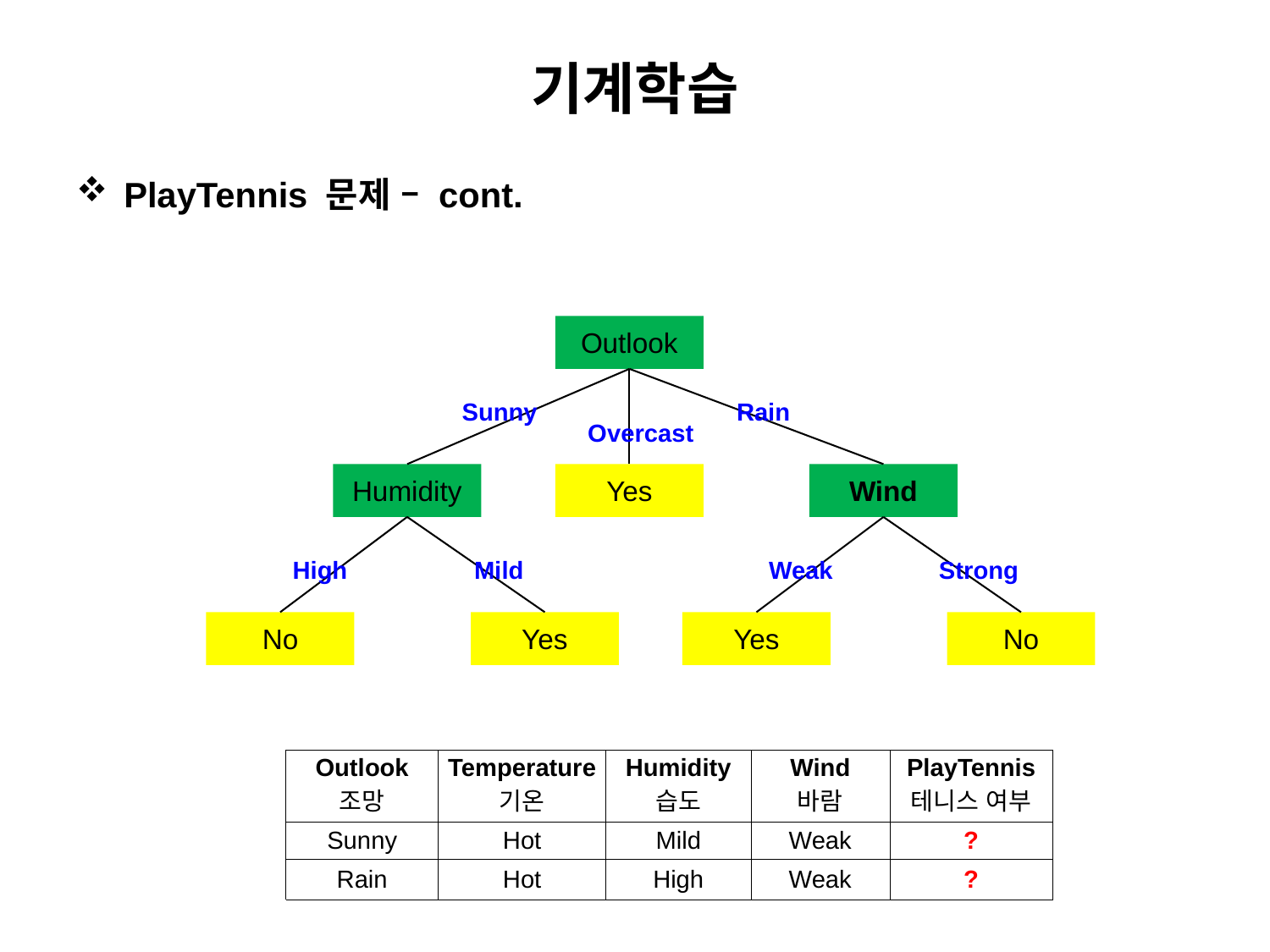

# 기계학습
PlayTennis 문제 – cont.

Outlook
Sunny
Rain
Overcast
Humidity
Yes
Wind
High
Mild
Weak
Strong
No
Yes
Yes
No
| Outlook 조망 | Temperature 기온 | Humidity 습도 | Wind 바람 | PlayTennis 테니스 여부 |
| --- | --- | --- | --- | --- |
| Sunny | Hot | Mild | Weak | ? |
| Rain | Hot | High | Weak | ? |